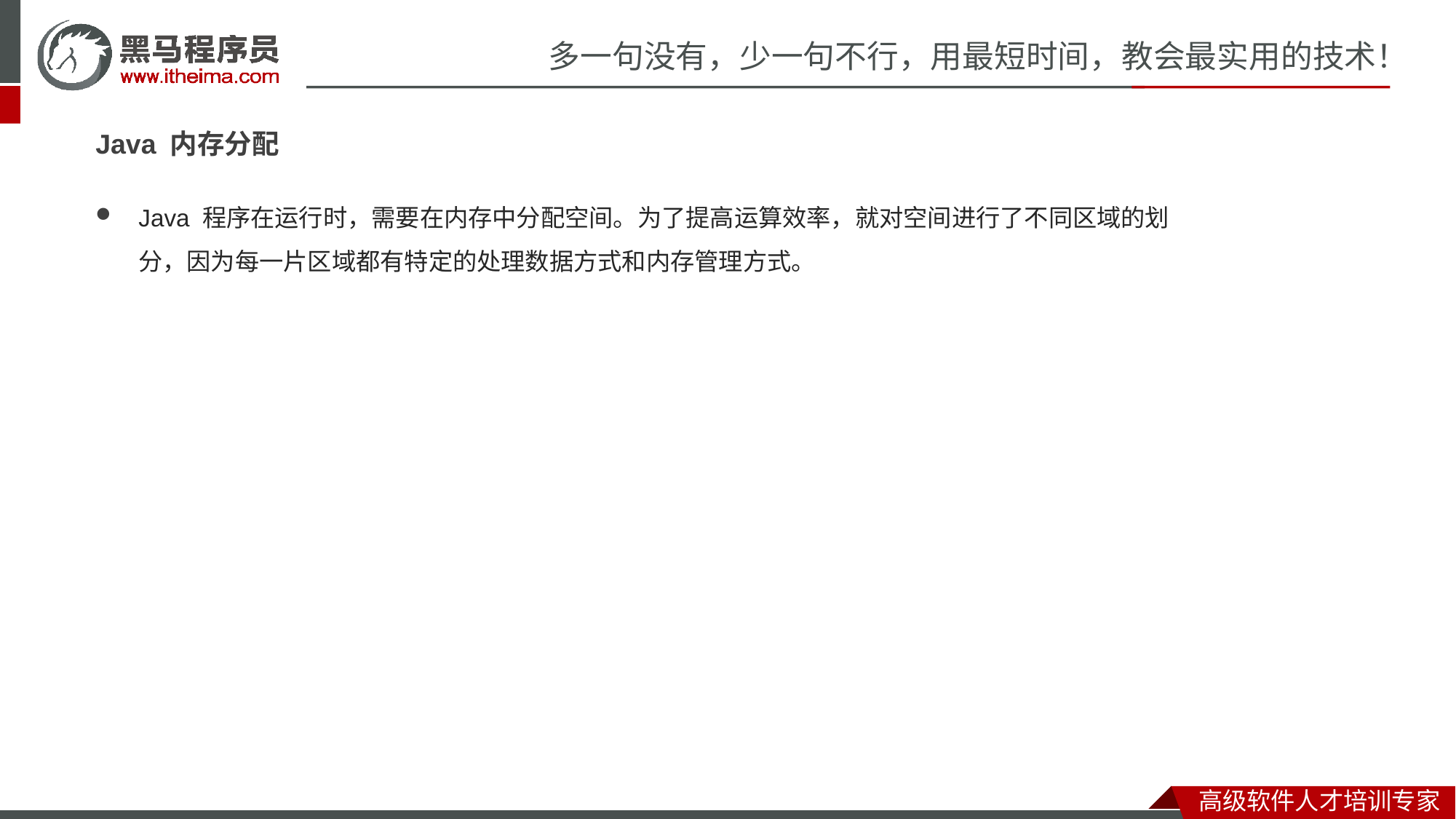

Java 内存分配
Java 程序在运行时，需要在内存中分配空间。为了提高运算效率，就对空间进行了不同区域的划分，因为每一片区域都有特定的处理数据方式和内存管理方式。